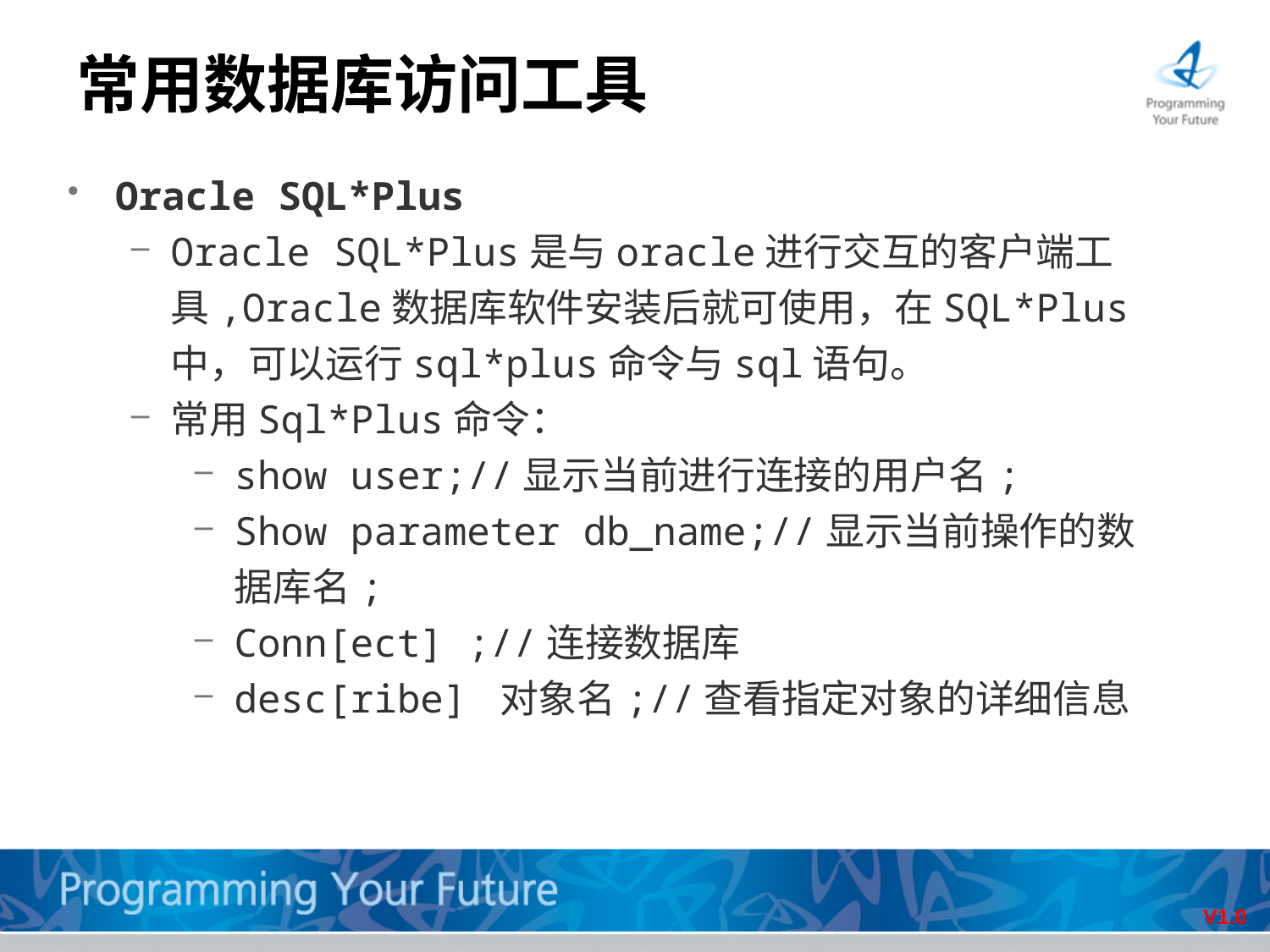

# 常用数据库访问工具
Oracle SQL*Plus
Oracle SQL*Plus是与oracle进行交互的客户端工具,Oracle数据库软件安装后就可使用，在SQL*Plus中，可以运行sql*plus命令与sql语句。
常用Sql*Plus命令：
show user;//显示当前进行连接的用户名;
Show parameter db_name;//显示当前操作的数据库名;
Conn[ect] ;//连接数据库
desc[ribe] 对象名;//查看指定对象的详细信息